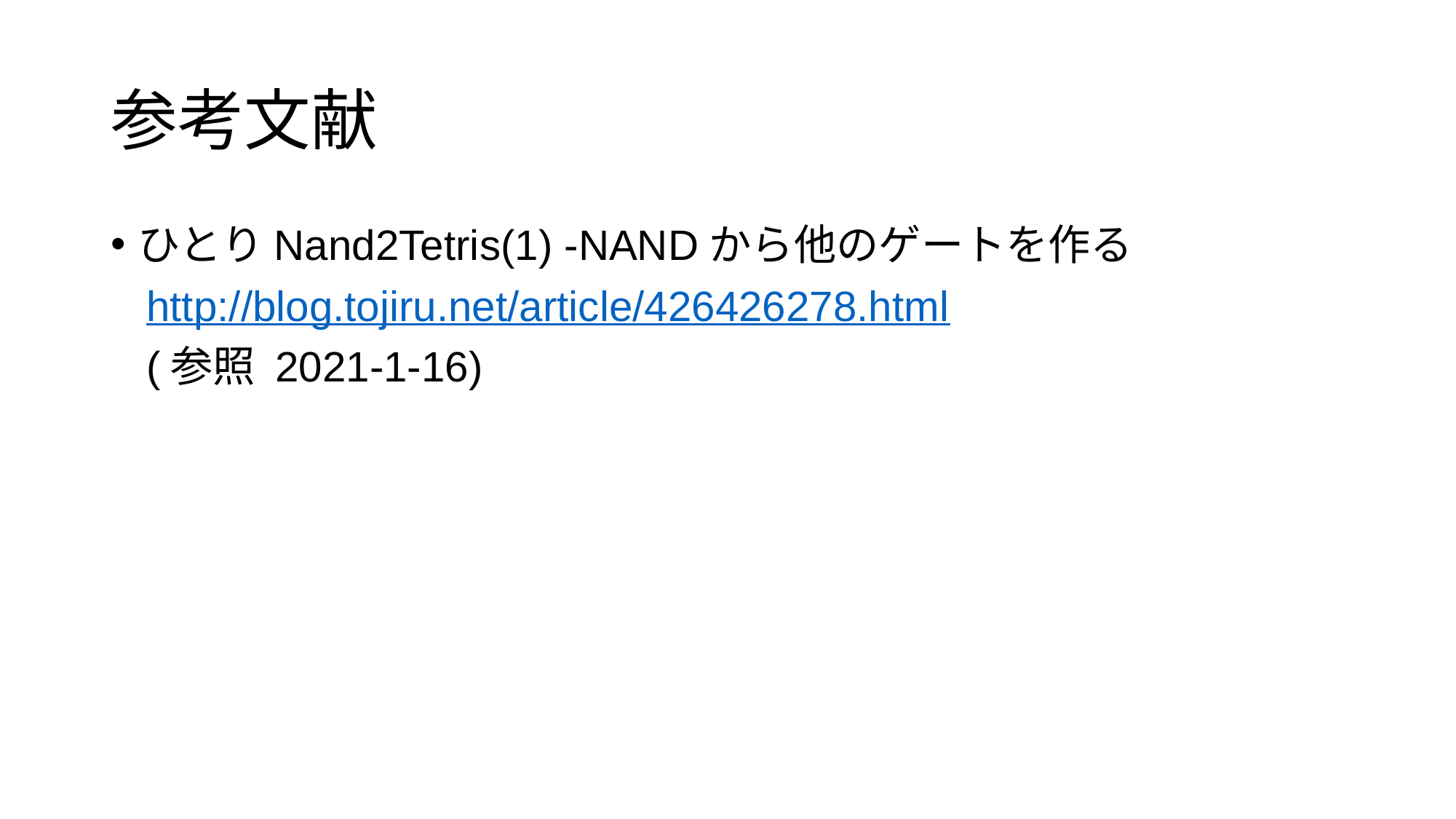

# 参考文献
ひとりNand2Tetris(1) -NANDから他のゲートを作る
   http://blog.tojiru.net/article/426426278.html
   (参照 2021-1-16)